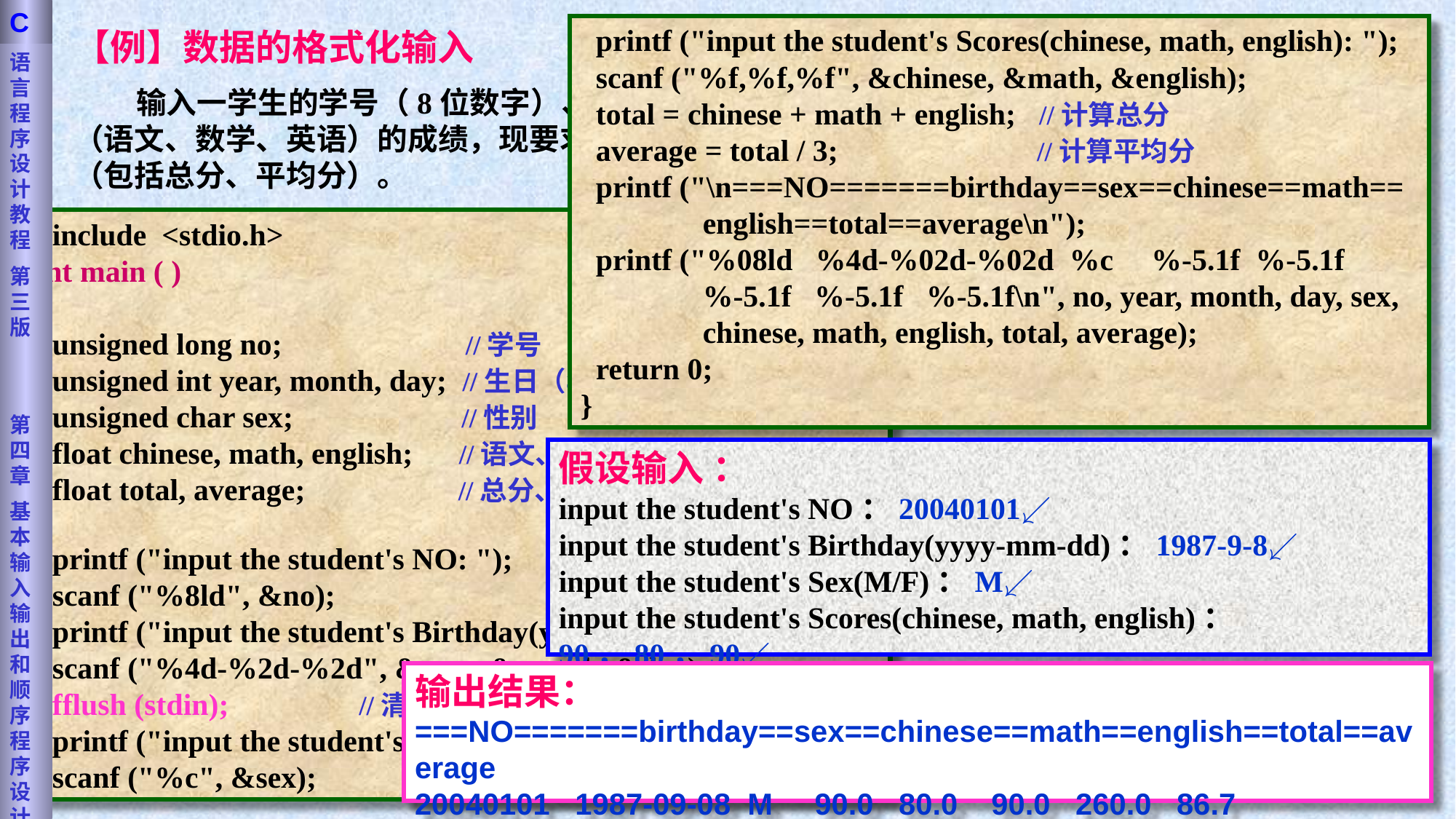

语言程序设计教程
第三版

第四章
基本输入输出和顺序程序设计
C
  printf ("input the student's Scores(chinese, math, english): ");
  scanf ("%f,%f,%f", &chinese, &math, &english);
  total = chinese + math + english;   //计算总分
  average = total / 3;                          //计算平均分
  printf ("\n===NO=======birthday==sex==chinese==math==
                english==total==average\n");
  printf ("%08ld   %4d-%02d-%02d  %c     %-5.1f  %-5.1f
                %-5.1f   %-5.1f   %-5.1f\n", no, year, month, day, sex,
                chinese, math, english, total, average);
  return 0;
}
【例】数据的格式化输入
        输入一学生的学号（8位数字）、生日（年-月-日）、性别（M：男，F：女）及三门功课（语文、数学、英语）的成绩，现要求计算该学生的总分和平均分，并将该学生的全部信息输出（包括总分、平均分）。
#include  <stdio.h>
int main ( )
{
  unsigned long no;                        //学号
  unsigned int year, month, day;  //生日（年、月、日）
  unsigned char sex;                      //性别
  float chinese, math, english;      //语文、数学、英语成绩
  float total, average;                    //总分、平均分

  printf ("input the student's NO: ");
  scanf ("%8ld", &no);
  printf ("input the student's Birthday(yyyy-mm-dd): ");
  scanf ("%4d-%2d-%2d", &year, &month, &day);
  fflush (stdin);                 //清除键盘缓冲区
  printf ("input the student's Sex(M/F): ");
  scanf ("%c", &sex);
假设输入 ：
input the student's NO：20040101↙
input the student's Birthday(yyyy-mm-dd)：1987-9-8↙
input the student's Sex(M/F)：M↙
input the student's Scores(chinese, math, english)：90，80，90↙
输出结果：
===NO=======birthday==sex==chinese==math==english==total==average
20040101   1987-09-08  M     90.0   80.0    90.0   260.0   86.7
24